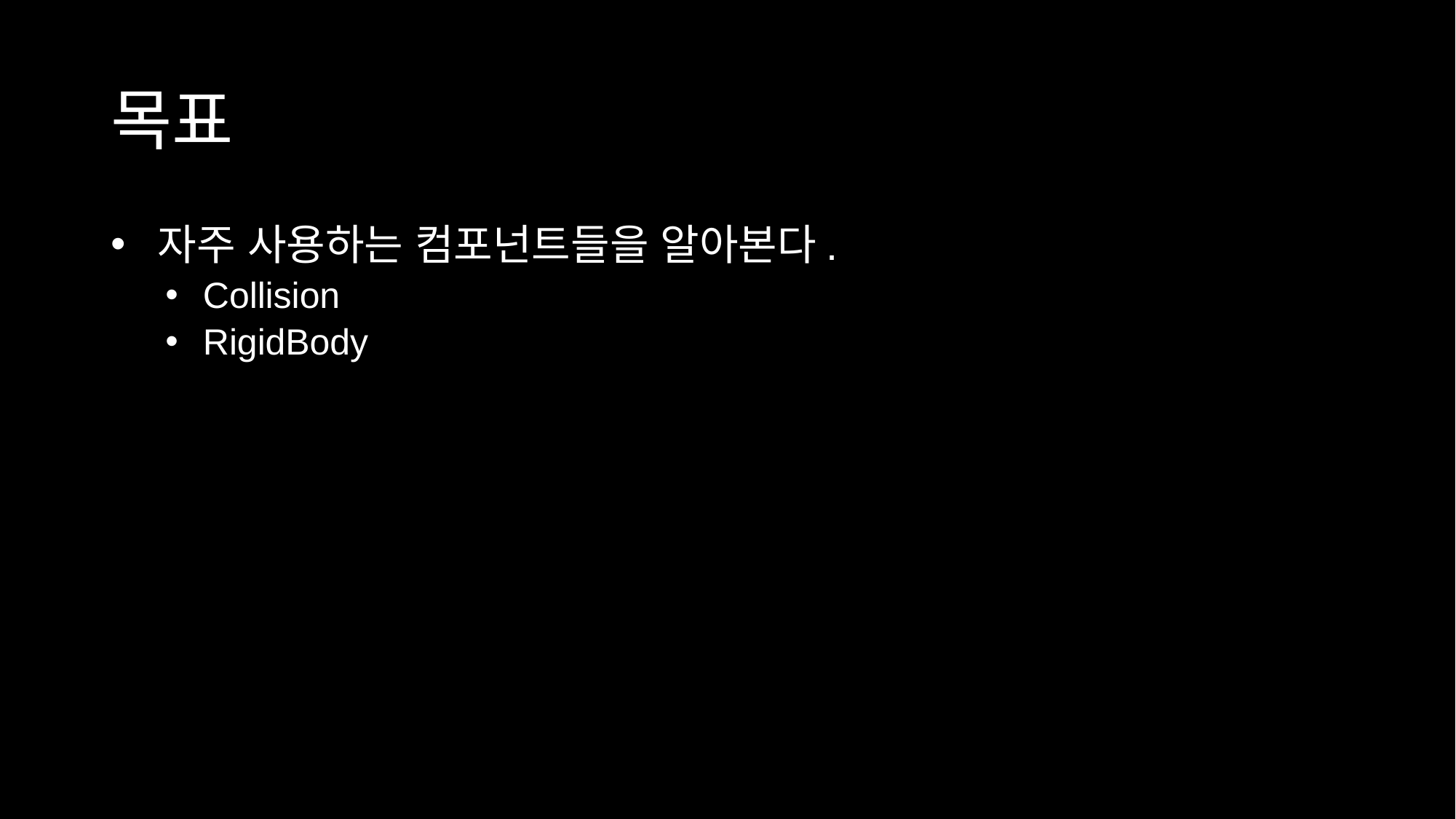

# 목표
 자주 사용하는 컴포넌트들을 알아본다.
 Collision
 RigidBody